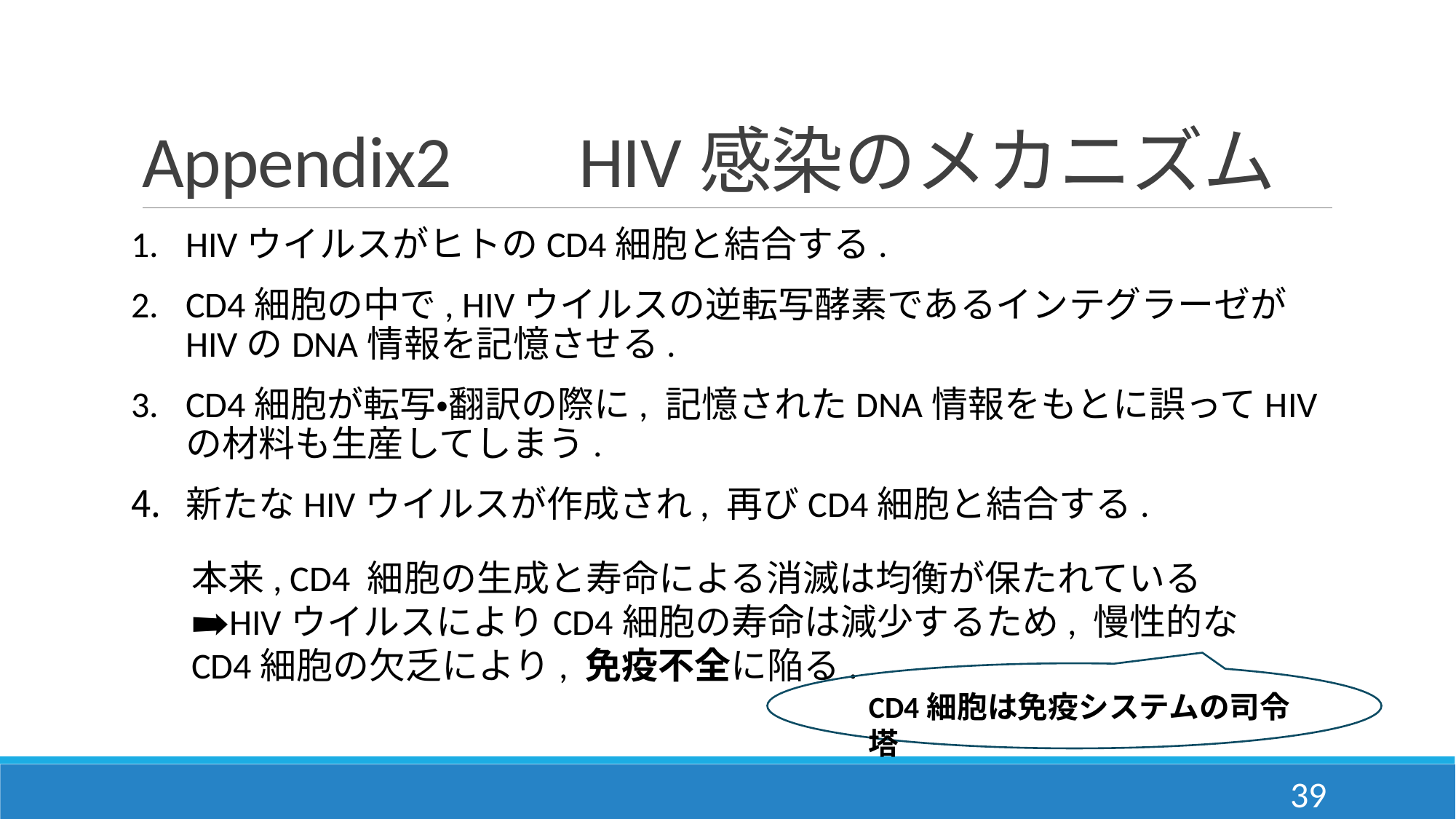

# Appendix2		HIV感染のメカニズム
HIVウイルスがヒトのCD4細胞と結合する.
CD4細胞の中で, HIVウイルスの逆転写酵素であるインテグラーゼがHIVのDNA情報を記憶させる.
CD4細胞が転写・翻訳の際に, 記憶されたDNA情報をもとに誤ってHIVの材料も生産してしまう.
新たなHIVウイルスが作成され, 再びCD4細胞と結合する.
本来, CD4 細胞の生成と寿命による消滅は均衡が保たれている
➡HIVウイルスによりCD4細胞の寿命は減少するため, 慢性的なCD4細胞の欠乏により, 免疫不全に陥る.

CD4細胞は免疫システムの司令塔
39